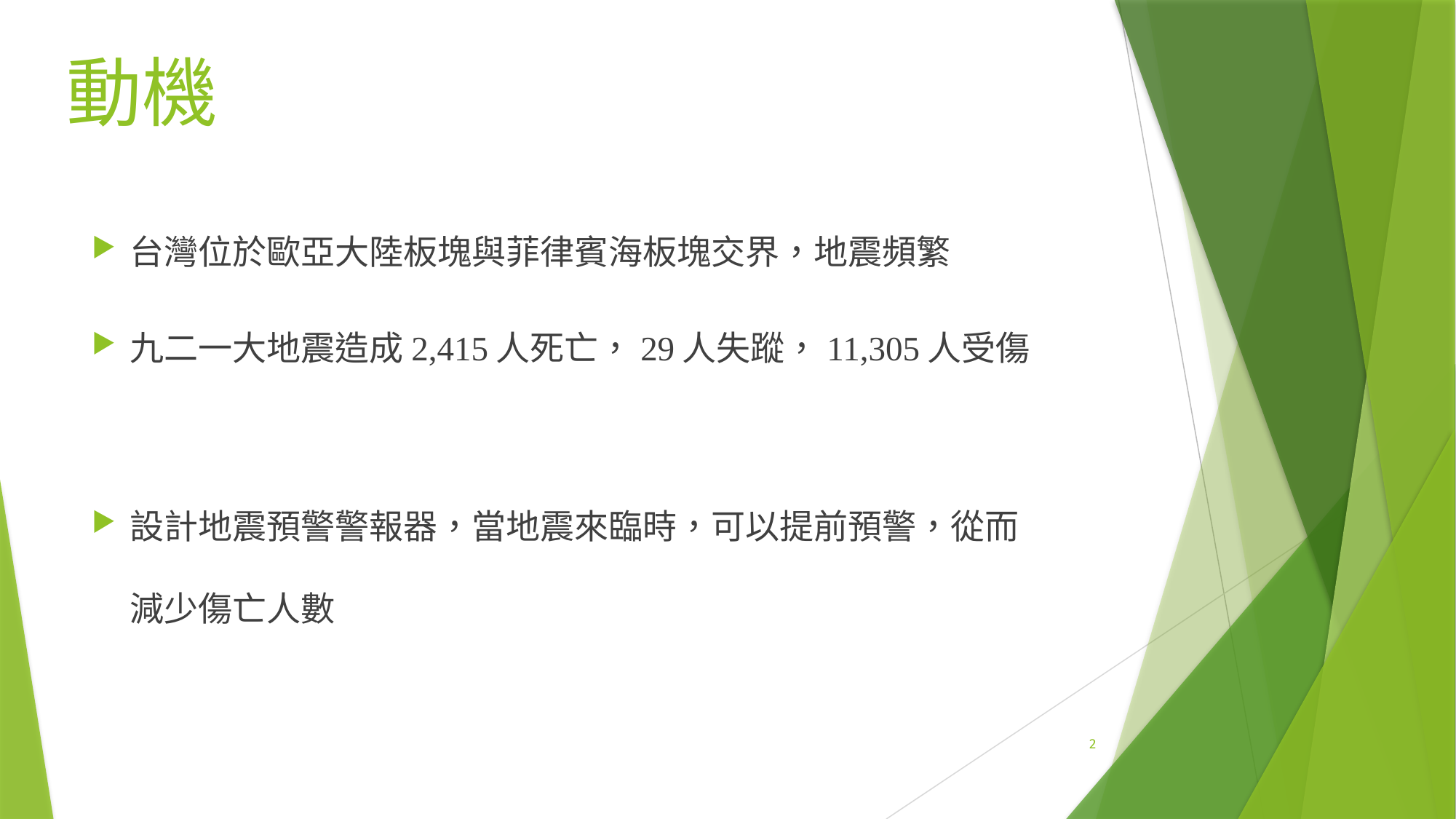

動機
台灣位於歐亞大陸板塊與菲律賓海板塊交界，地震頻繁
九二一大地震造成2,415人死亡，29人失蹤，11,305人受傷
設計地震預警警報器，當地震來臨時，可以提前預警，從而減少傷亡人數

2